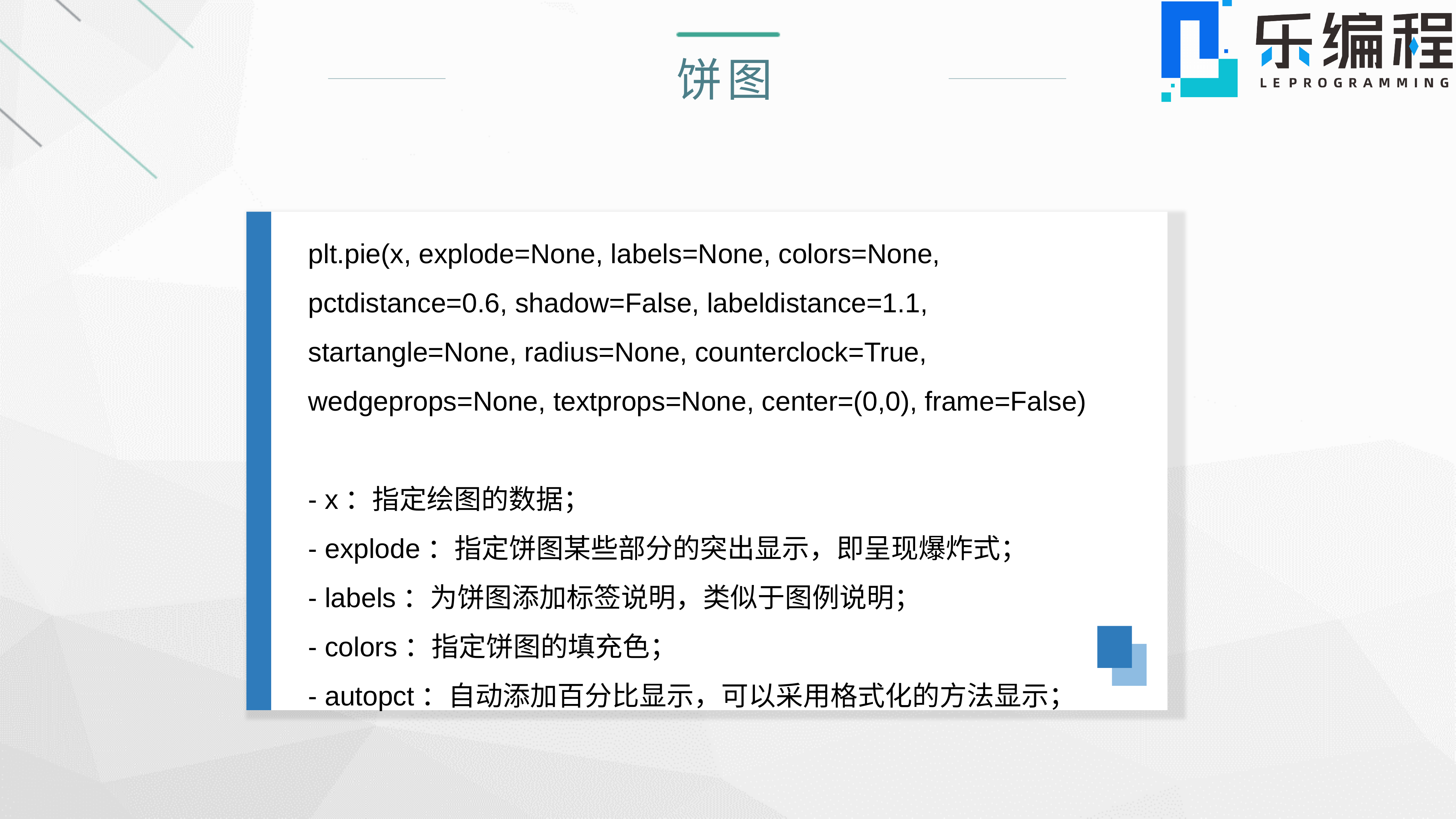

饼图

plt.pie(x, explode=None, labels=None, colors=None, pctdistance=0.6, shadow=False, labeldistance=1.1, startangle=None, radius=None, counterclock=True, wedgeprops=None, textprops=None, center=(0,0), frame=False)

- x：指定绘图的数据；
- explode：指定饼图某些部分的突出显示，即呈现爆炸式；
- labels：为饼图添加标签说明，类似于图例说明；
- colors：指定饼图的填充色；
- autopct：自动添加百分比显示，可以采用格式化的方法显示；